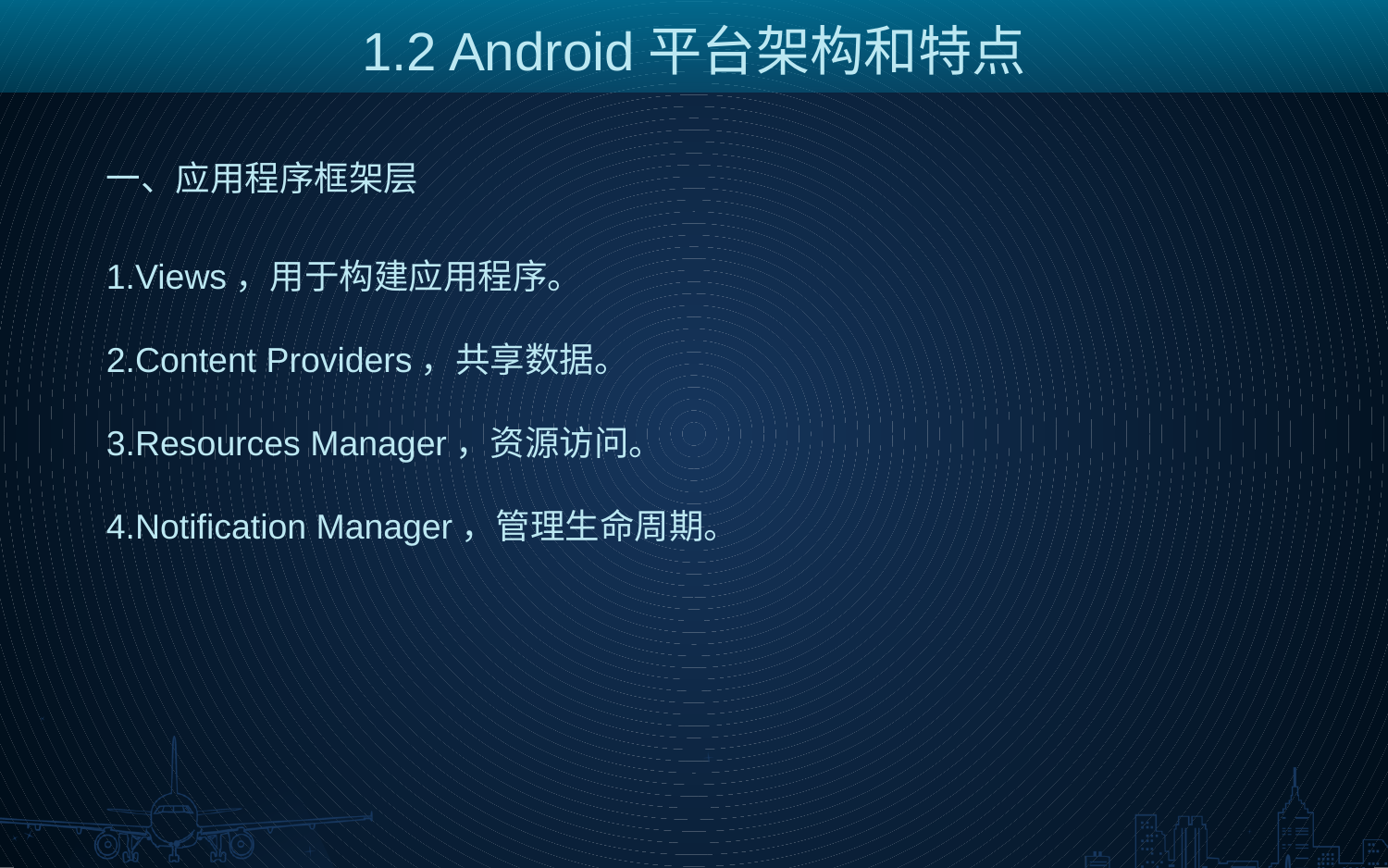

1.2 Android平台架构和特点
一、应用程序框架层
1.Views，用于构建应用程序。

2.Content Providers，共享数据。

3.Resources Manager，资源访问。

4.Notification Manager，管理生命周期。